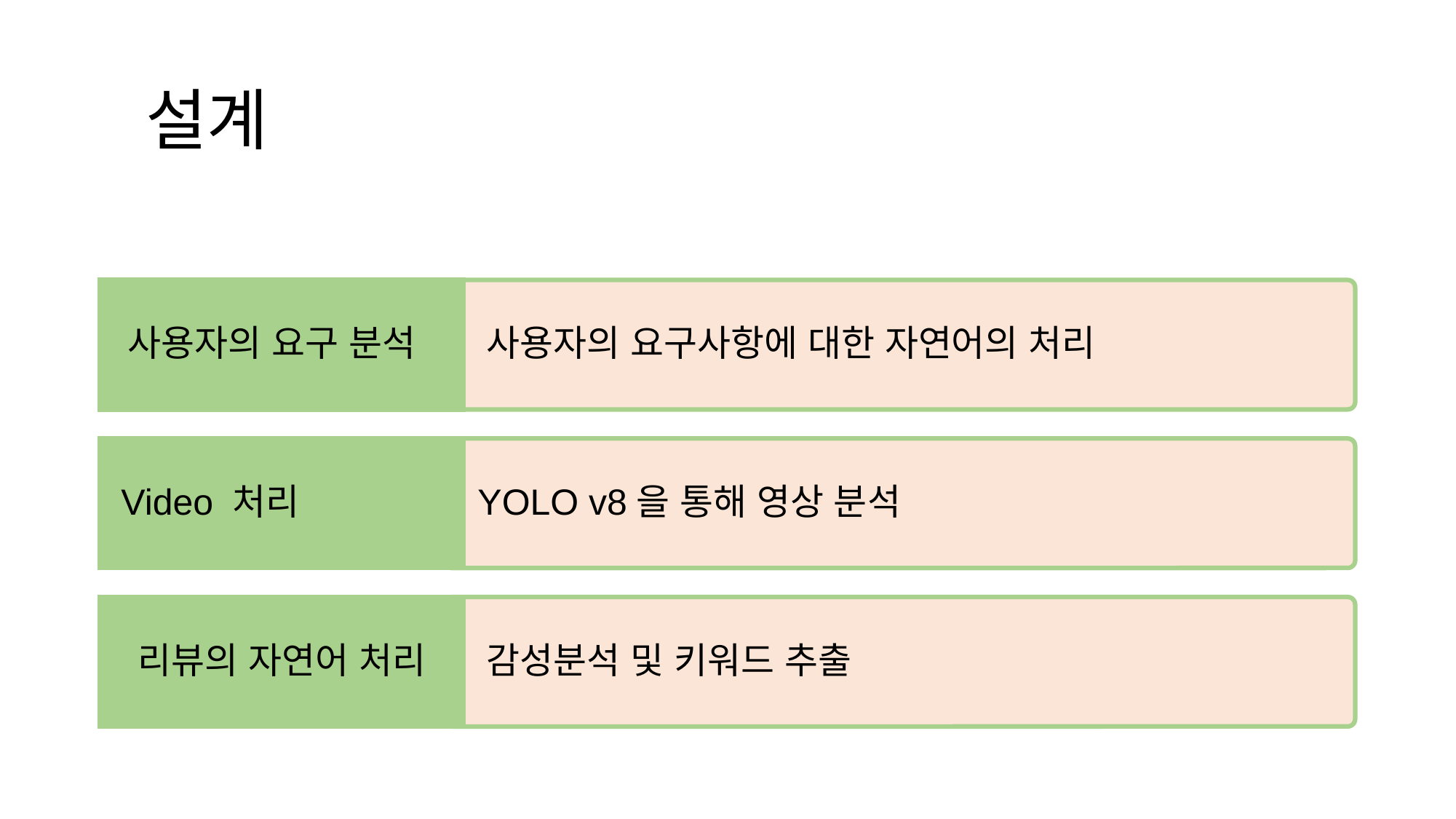

# 설계
 사용자의 요구 분석
  사용자의 요구사항에 대한 자연어의 처리
 Video 처리
  YOLO v8을 통해 영상 분석
리뷰의 자연어 처리
  감성분석 및 키워드 추출